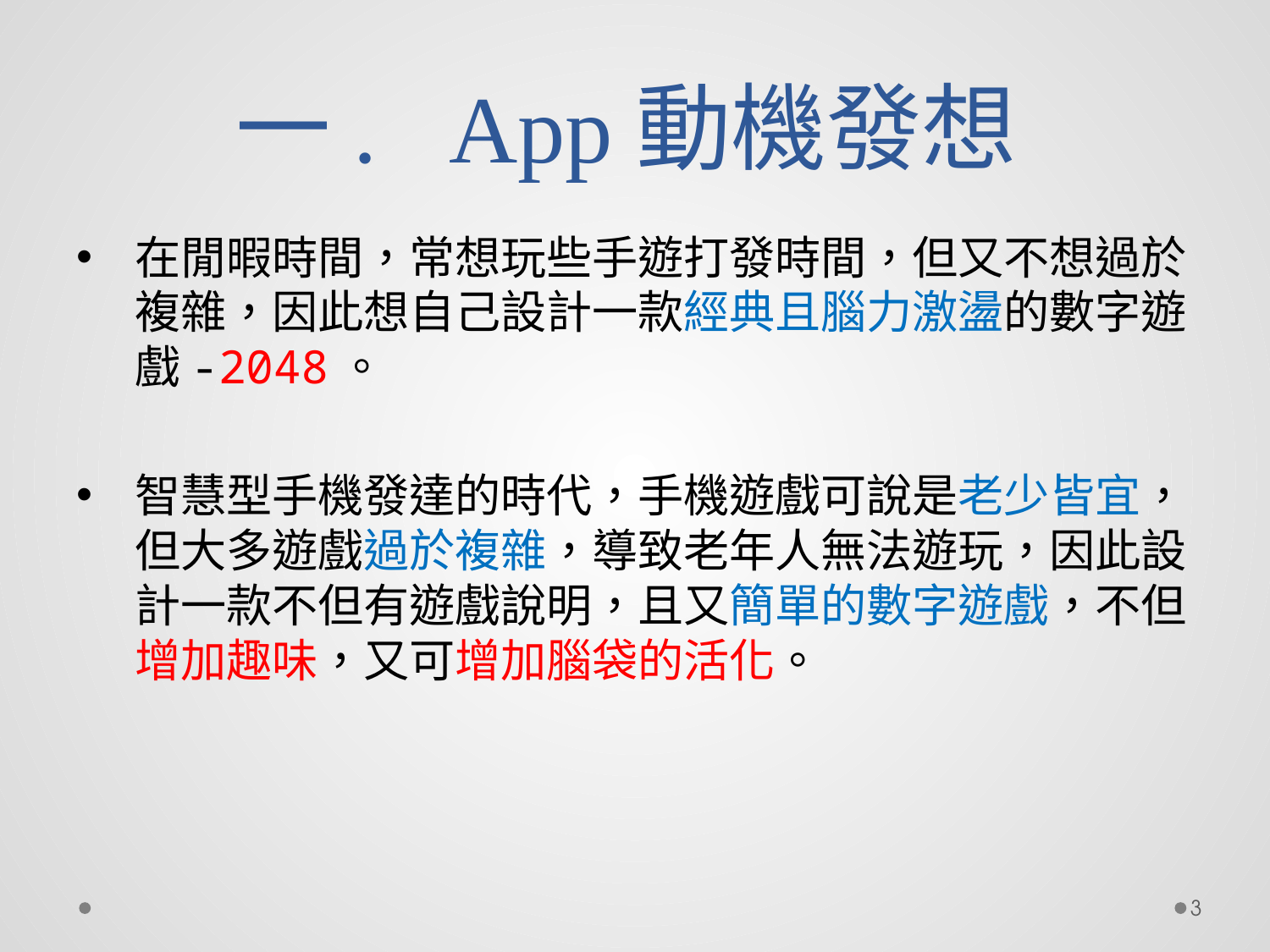

# 一.   App動機發想
在閒暇時間，常想玩些手遊打發時間，但又不想過於複雜，因此想自己設計一款經典且腦力激盪的數字遊戲-2048。

智慧型手機發達的時代，手機遊戲可說是老少皆宜，但大多遊戲過於複雜，導致老年人無法遊玩，因此設計一款不但有遊戲說明，且又簡單的數字遊戲，不但增加趣味，又可增加腦袋的活化。

3